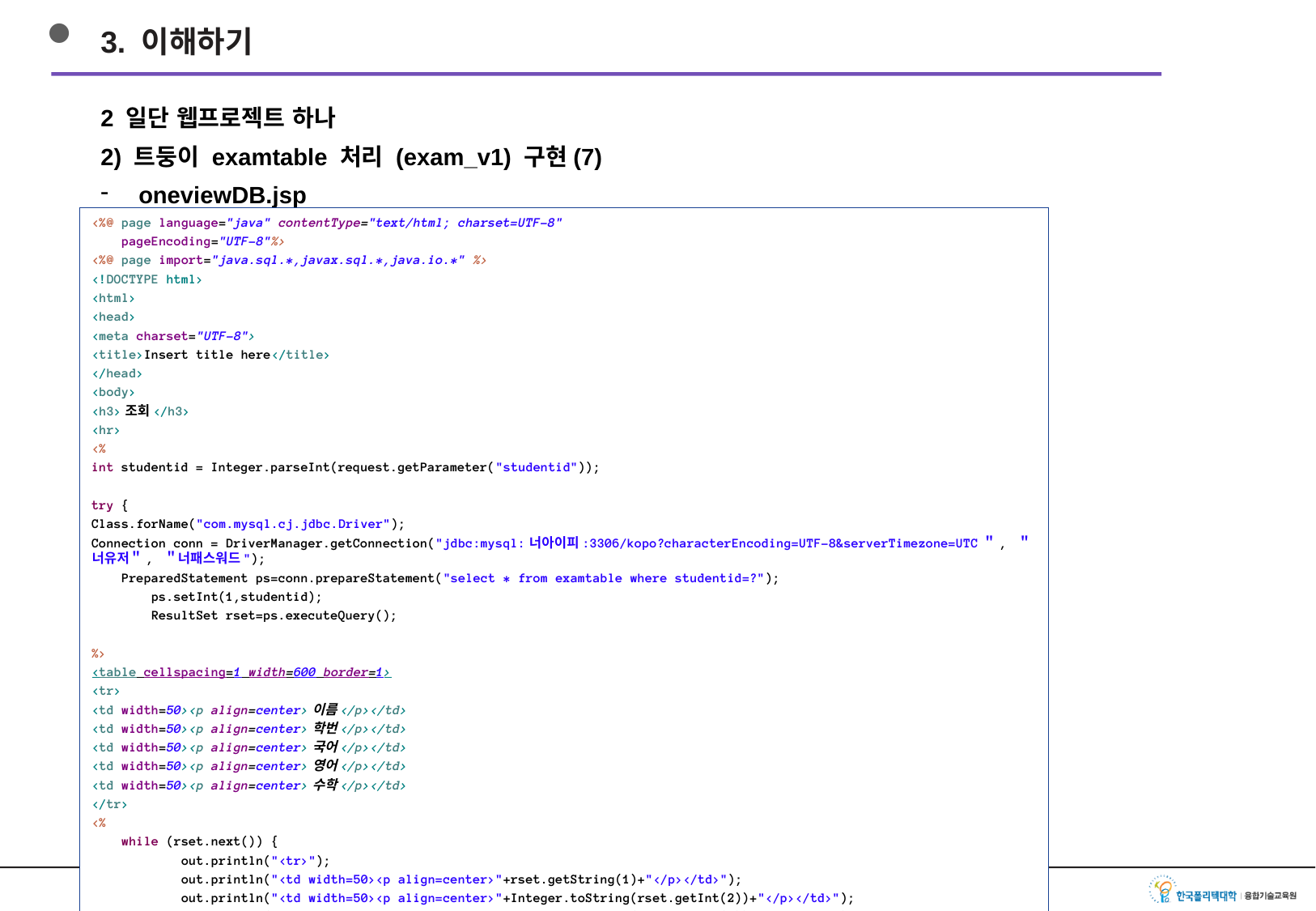

3. 이해하기
2 일단 웹프로젝트 하나
2) 트둥이 examtable 처리 (exam_v1) 구현(7)
oneviewDB.jsp
<%@ page language="java" contentType="text/html; charset=UTF-8"
    pageEncoding="UTF-8"%>
<%@ page import="java.sql.*,javax.sql.*,java.io.*" %>
<!DOCTYPE html>
<html>
<head>
<meta charset="UTF-8">
<title>Insert title here</title>
</head>
<body>
<h3>조회</h3>
<hr>
<%
int studentid = Integer.parseInt(request.getParameter("studentid"));

try {
Class.forName("com.mysql.cj.jdbc.Driver");
Connection conn = DriverManager.getConnection("jdbc:mysql:너아이피:3306/kopo?characterEncoding=UTF-8&serverTimezone=UTC＂, ＂너유저＂, ＂너패스워드");
    PreparedStatement ps=conn.prepareStatement("select * from examtable where studentid=?");
        ps.setInt(1,studentid);
        ResultSet rset=ps.executeQuery();

%>
<table cellspacing=1 width=600 border=1>
<tr>
<td width=50><p align=center>이름</p></td>
<td width=50><p align=center>학번</p></td>
<td width=50><p align=center>국어</p></td>
<td width=50><p align=center>영어</p></td>
<td width=50><p align=center>수학</p></td>
</tr>
<%
    while (rset.next()) {
            out.println("<tr>");
            out.println("<td width=50><p align=center>"+rset.getString(1)+"</p></td>");
            out.println("<td width=50><p align=center>"+Integer.toString(rset.getInt(2))+"</p></td>");
            out.println("<td width=50><p align=center>"+Integer.toString(rset.getInt(3))+"</p></td>");
            out.println("<td width=50><p align=center>"+Integer.toString(rset.getInt(4))+"</p></td>");
            out.println("<td width=50><p align=center>"+Integer.toString(rset.getInt(5))+"</p></td>");
            out.println("<tr>");
    }
rset.close();
ps.close();
 conn.close();
} catch(Exception e) {
        out.println("테이블 생성중 에러발생."+e);
    }
%>
</body>
</html>